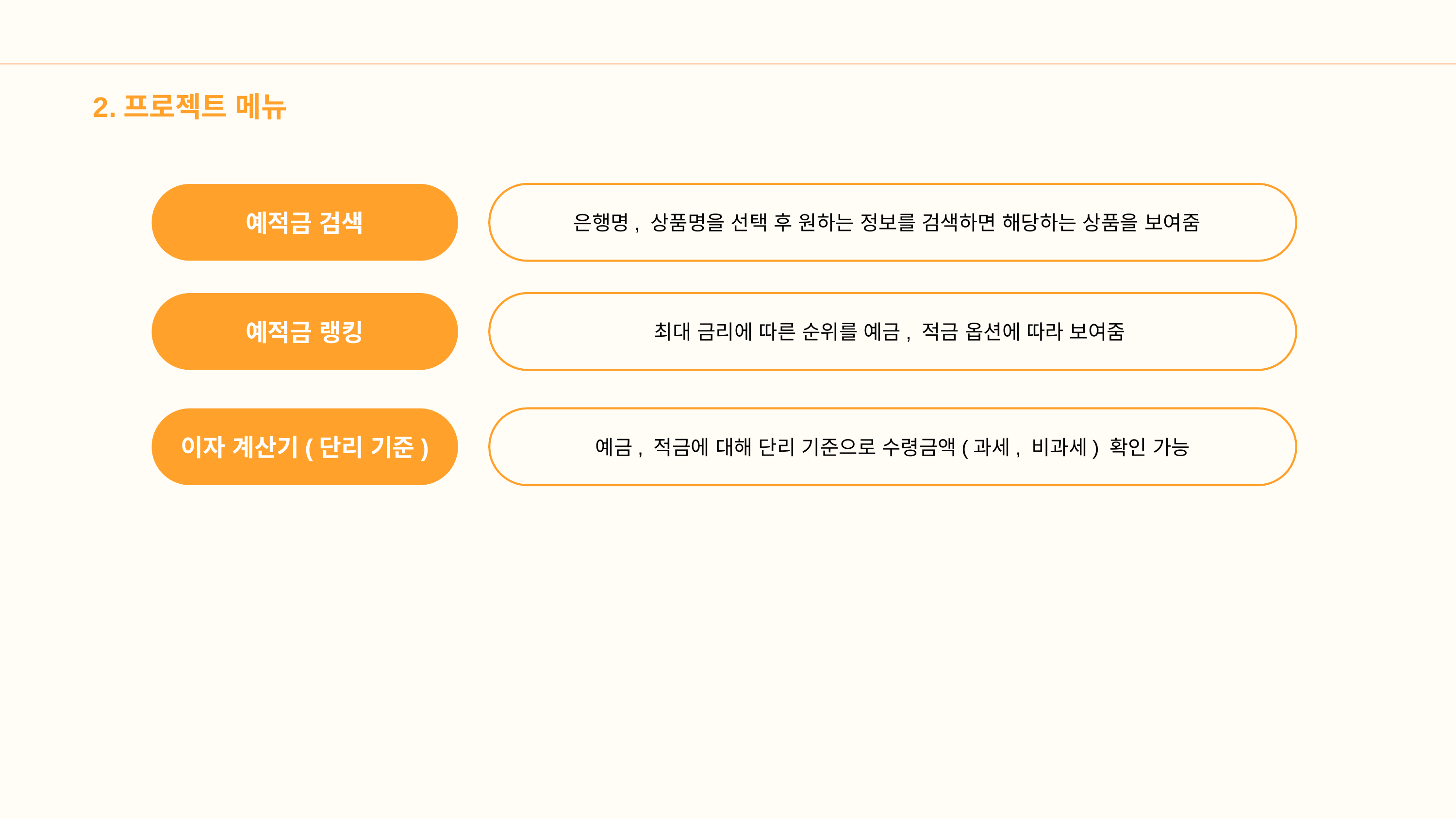

2.프로젝트 메뉴
예적금 검색
은행명, 상품명을 선택 후 원하는 정보를 검색하면 해당하는 상품을 보여줌
예적금 랭킹
최대 금리에 따른 순위를 예금, 적금 옵션에 따라 보여줌
이자 계산기(단리 기준)
예금, 적금에 대해 단리 기준으로 수령금액(과세, 비과세) 확인 가능